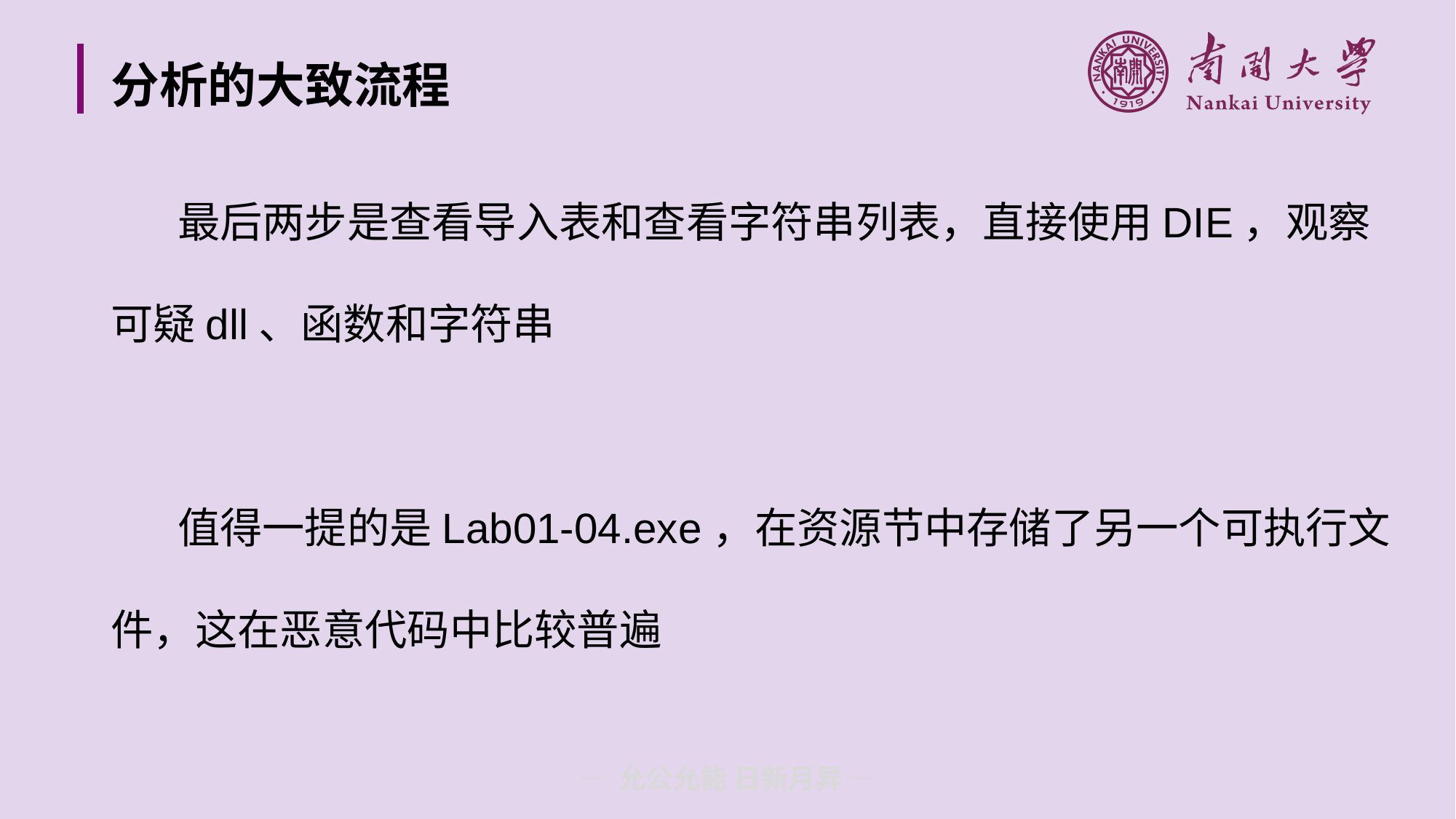

# 分析的大致流程
      最后两步是查看导入表和查看字符串列表，直接使用DIE，观察可疑dll、函数和字符串

      值得一提的是Lab01-04.exe，在资源节中存储了另一个可执行文件，这在恶意代码中比较普遍